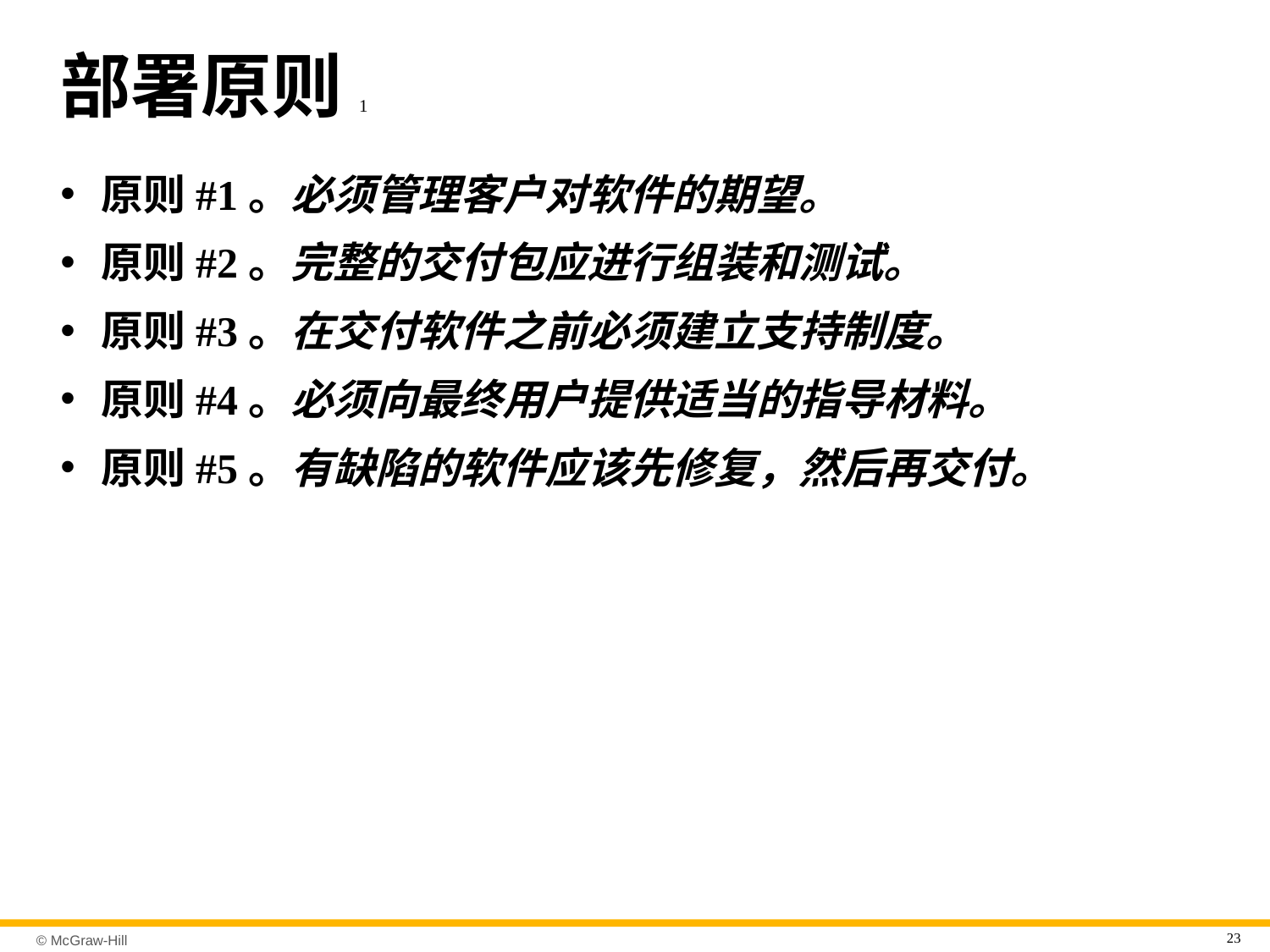

# 部署原则1
原则#1。必须管理客户对软件的期望。
原则#2。完整的交付包应进行组装和测试。
原则#3。在交付软件之前必须建立支持制度。
原则#4。必须向最终用户提供适当的指导材料。
原则#5。有缺陷的软件应该先修复，然后再交付。
23